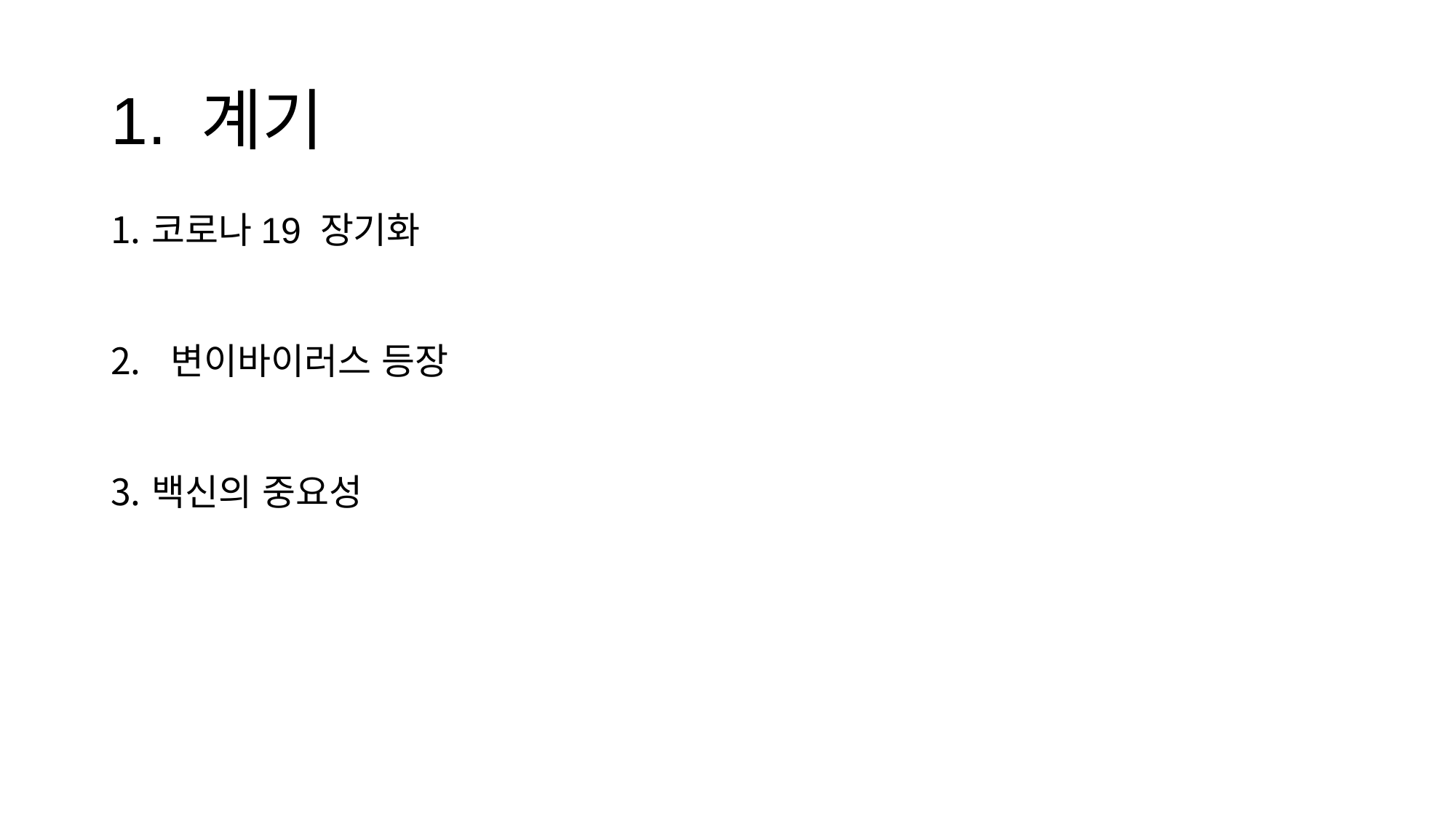

# 1. 계기
코로나19 장기화

 변이바이러스 등장

백신의 중요성